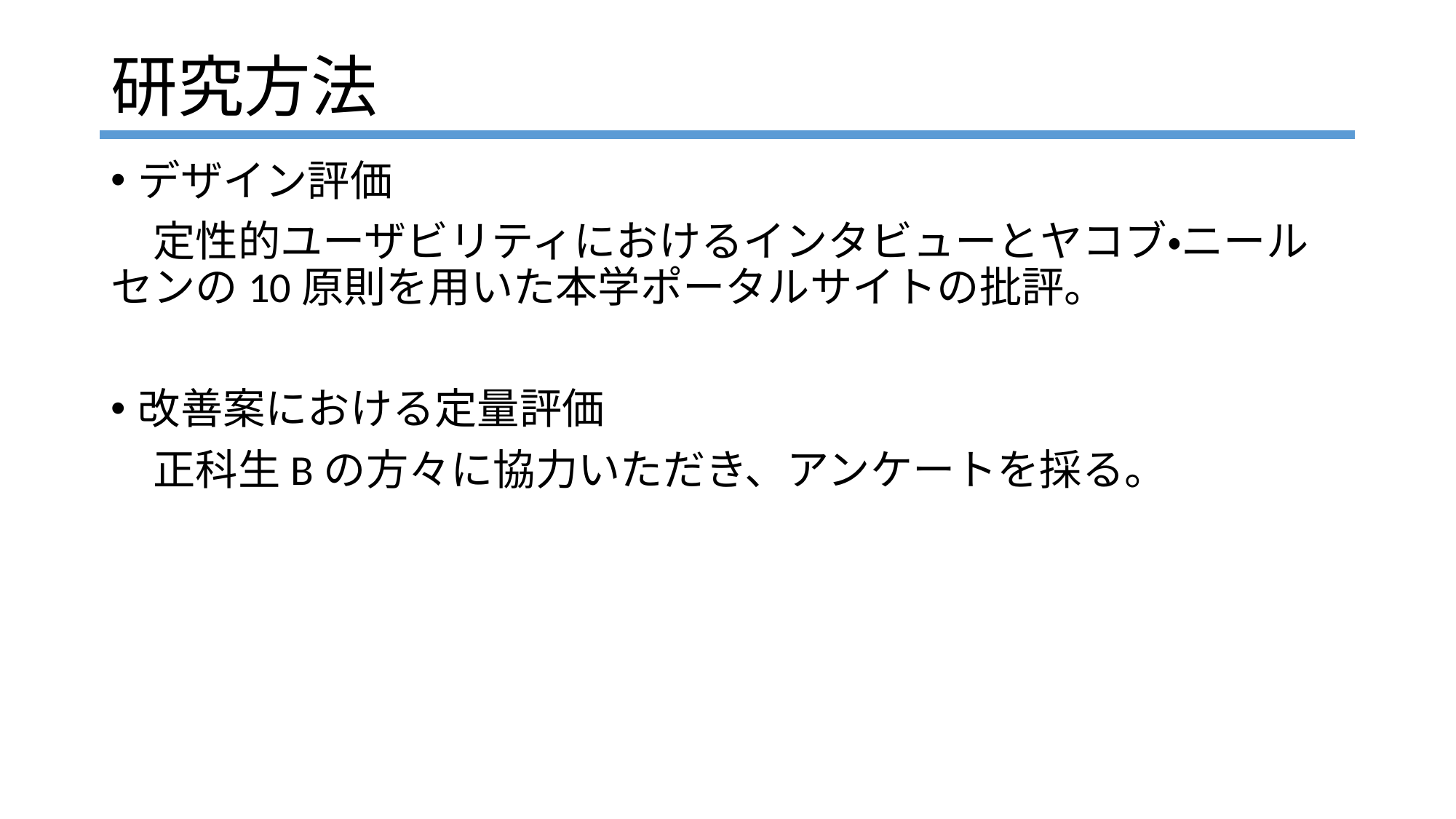

研究方法
デザイン評価
　定性的ユーザビリティにおけるインタビューとヤコブ・ニールセンの10原則を用いた本学ポータルサイトの批評。

改善案における定量評価
　正科生Bの方々に協力いただき、アンケートを採る。